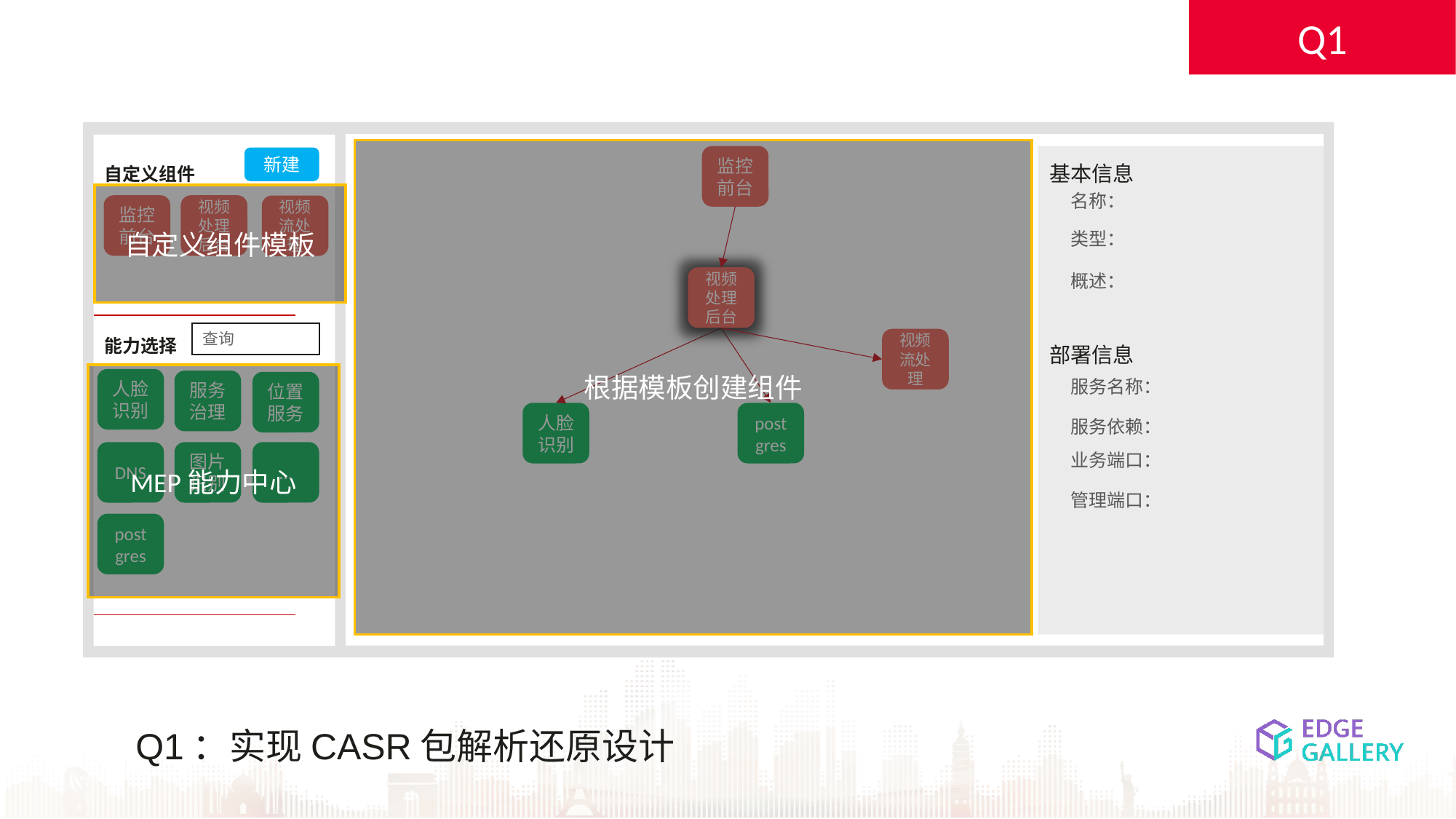

Q1
应用设计---界面设计

自定义组件
基本信息

根据模板创建组件
监控前台

新建
名称：
自定义组件模板
类型：
视频处理后台
监控前台
视频流处理
概述：
视频处理后台
能力选择
部署信息
查询
视频流处理
服务名称：
MEP能力中心
人脸识别
服务治理
位置服务
服务依赖：
人脸识别
postgres
业务端口：
DNS
图片识别
…
管理端口：
postgres
Q1：实现CASR包解析还原设计